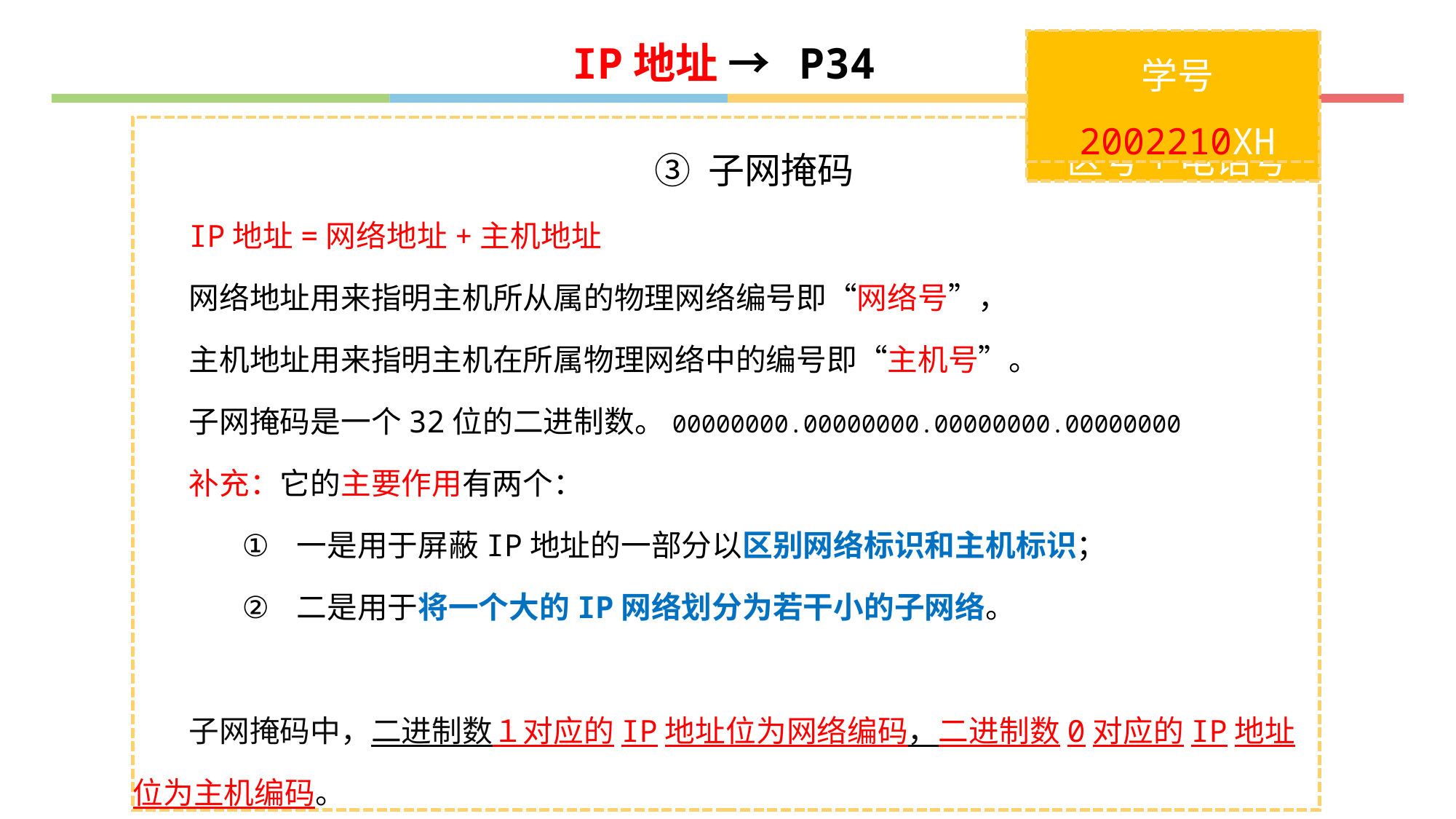

学号 2002210XH
IP地址 →  P34
区号+电话号
③ 子网掩码
IP地址=网络地址+主机地址
网络地址用来指明主机所从属的物理网络编号即“网络号”，
主机地址用来指明主机在所属物理网络中的编号即“主机号”。
子网掩码是一个32位的二进制数。00000000.00000000.00000000.00000000
补充：它的主要作用有两个：
一是用于屏蔽IP地址的一部分以区别网络标识和主机标识；
二是用于将一个大的IP网络划分为若干小的子网络。

子网掩码中，二进制数１对应的IP地址位为网络编码，二进制数0对应的IP地址位为主机编码。